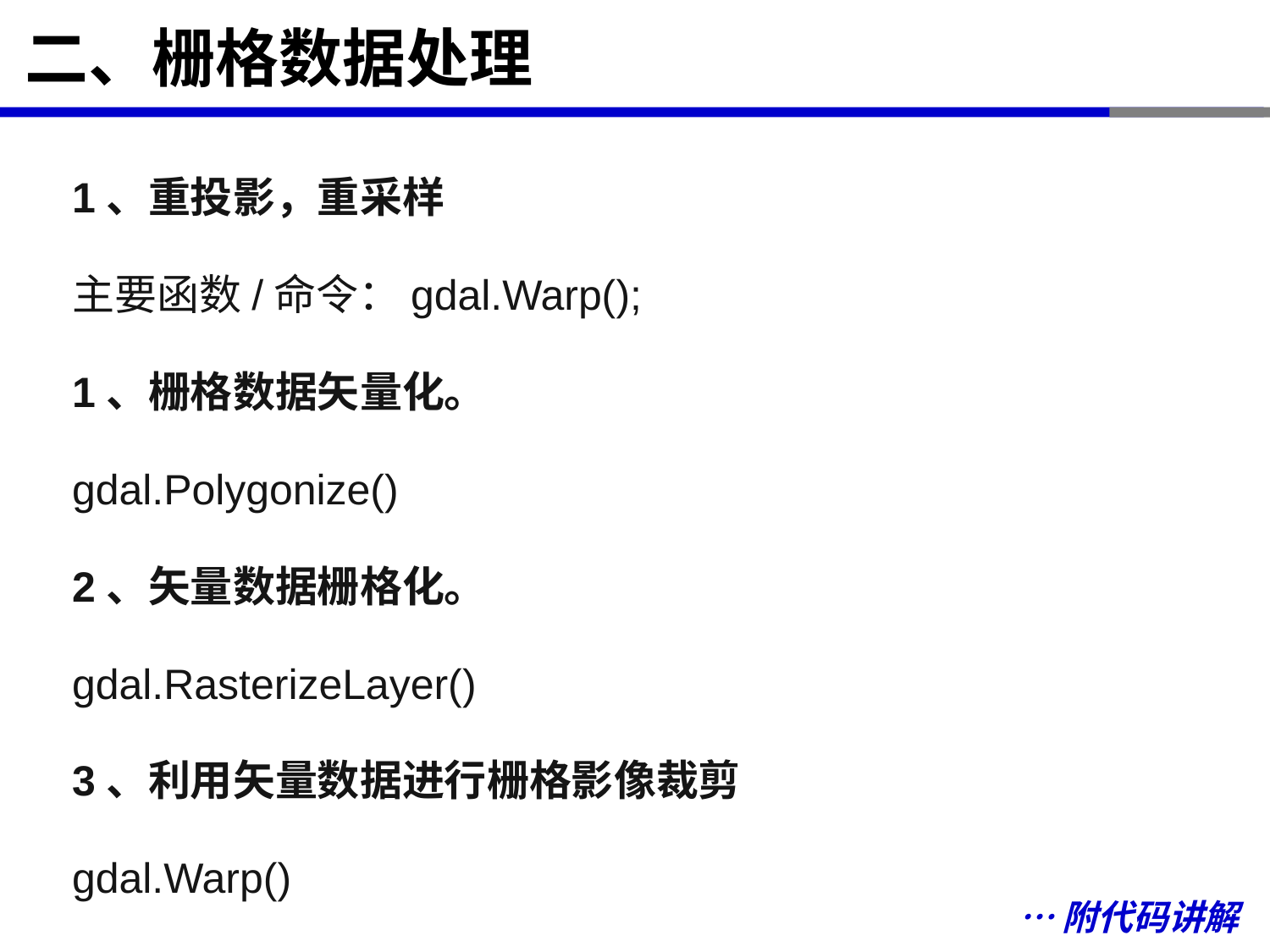

# 二、栅格数据处理
1、重投影，重采样
主要函数/命令：gdal.Warp();
1、栅格数据矢量化。
gdal.Polygonize()
2、矢量数据栅格化。
gdal.RasterizeLayer()
3、利用矢量数据进行栅格影像裁剪
gdal.Warp()
…附代码讲解